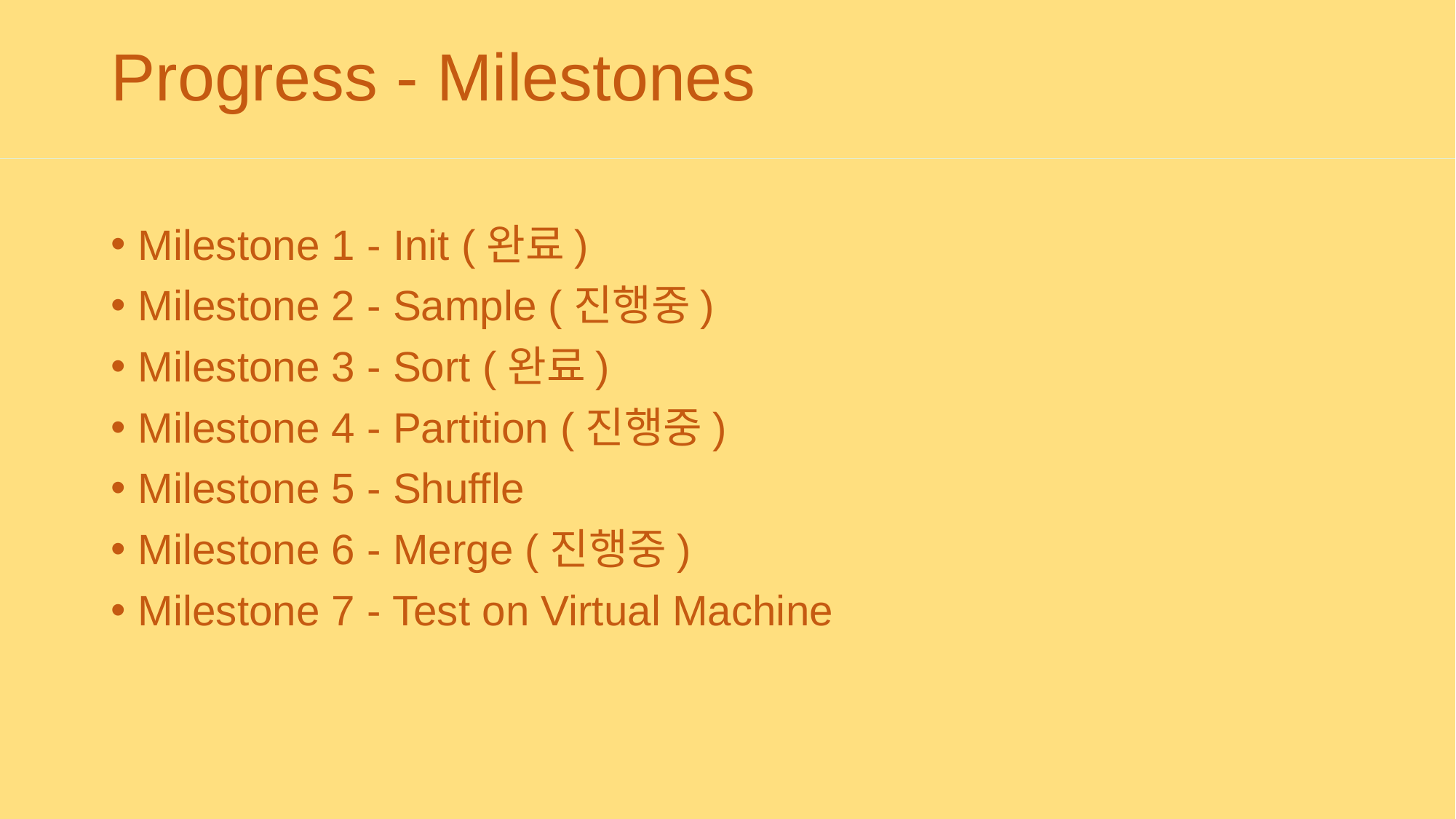

# Progress - Milestones

Milestone 1 - Init (완료)
Milestone 2 - Sample (진행중)
Milestone 3 - Sort (완료)
Milestone 4 - Partition (진행중)
Milestone 5 - Shuffle
Milestone 6 - Merge (진행중)
Milestone 7 - Test on Virtual Machine